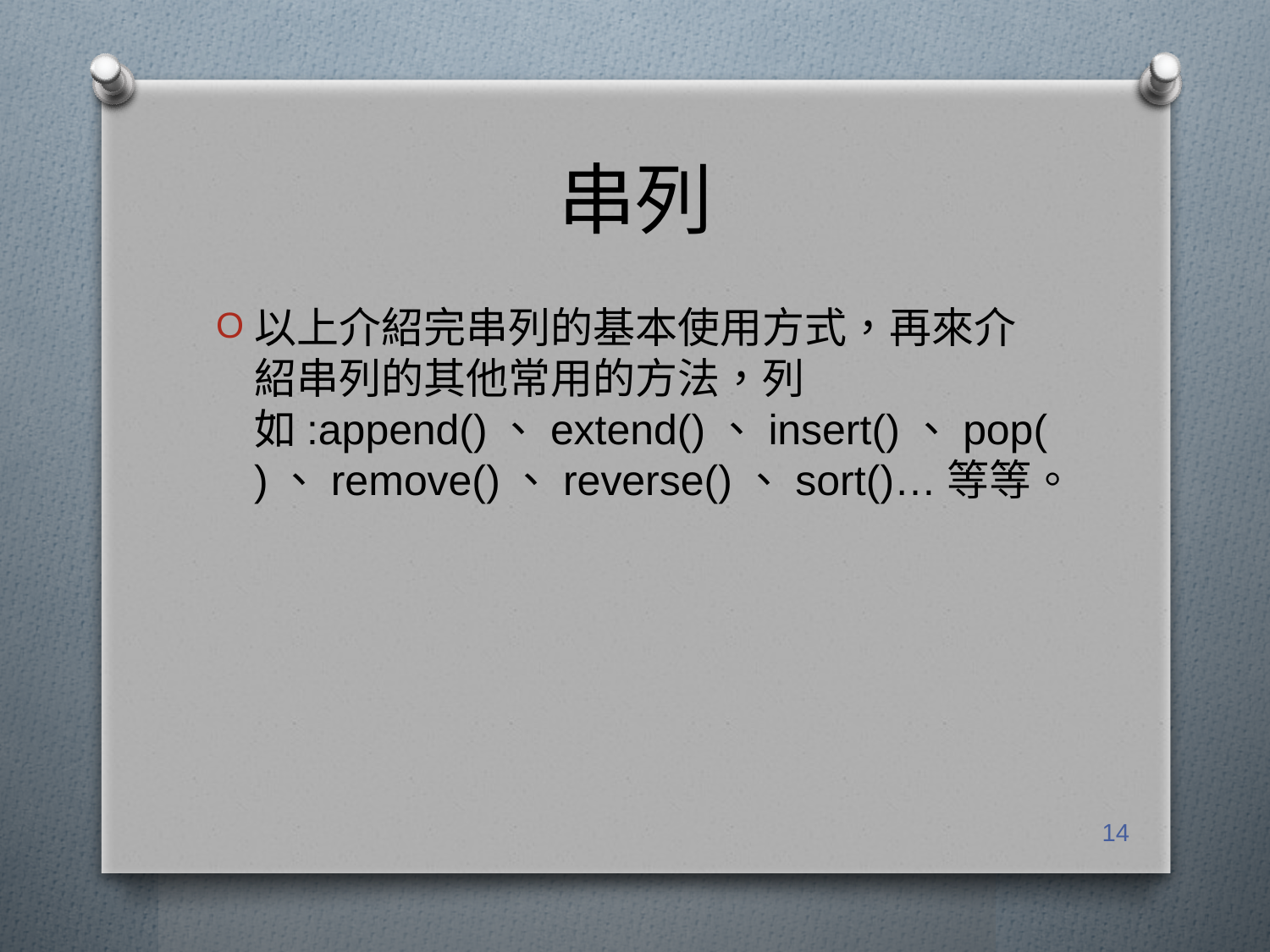

# 串列
以上介紹完串列的基本使用方式，再來介紹串列的其他常用的方法，列如:append()、extend()、insert()、pop()、remove()、reverse()、sort()…等等。
14